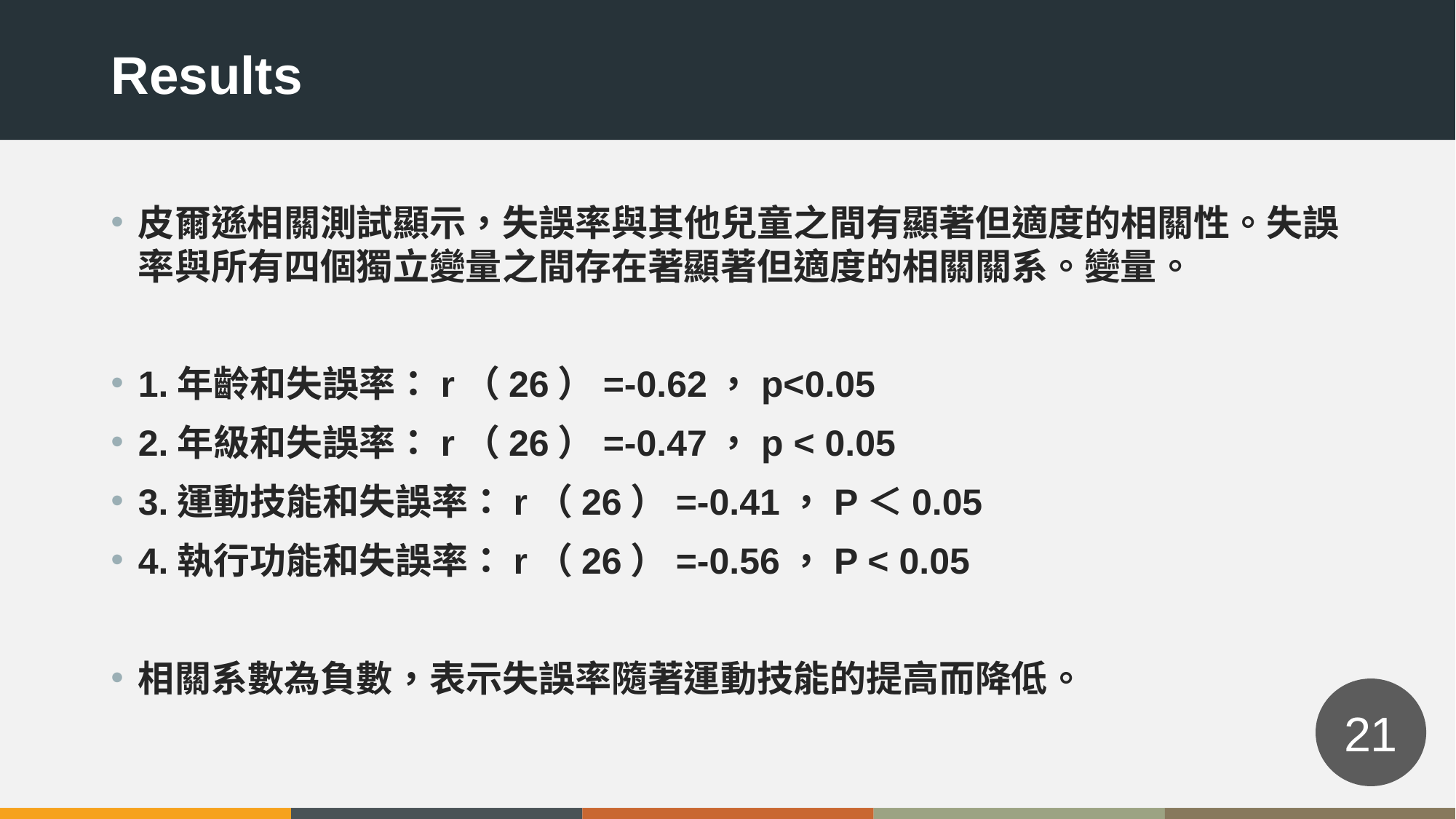

Results
皮爾遜相關測試顯示，失誤率與其他兒童之間有顯著但適度的相關性。失誤率與所有四個獨立變量之間存在著顯著但適度的相關關系。變量。

1.年齡和失誤率：r（26）=-0.62，p<0.05
2.年級和失誤率：r（26）=-0.47，p < 0.05
3.運動技能和失誤率：r（26）=-0.41，P＜0.05
4.執行功能和失誤率：r（26）=-0.56，P < 0.05

相關系數為負數，表示失誤率隨著運動技能的提高而降低。

21